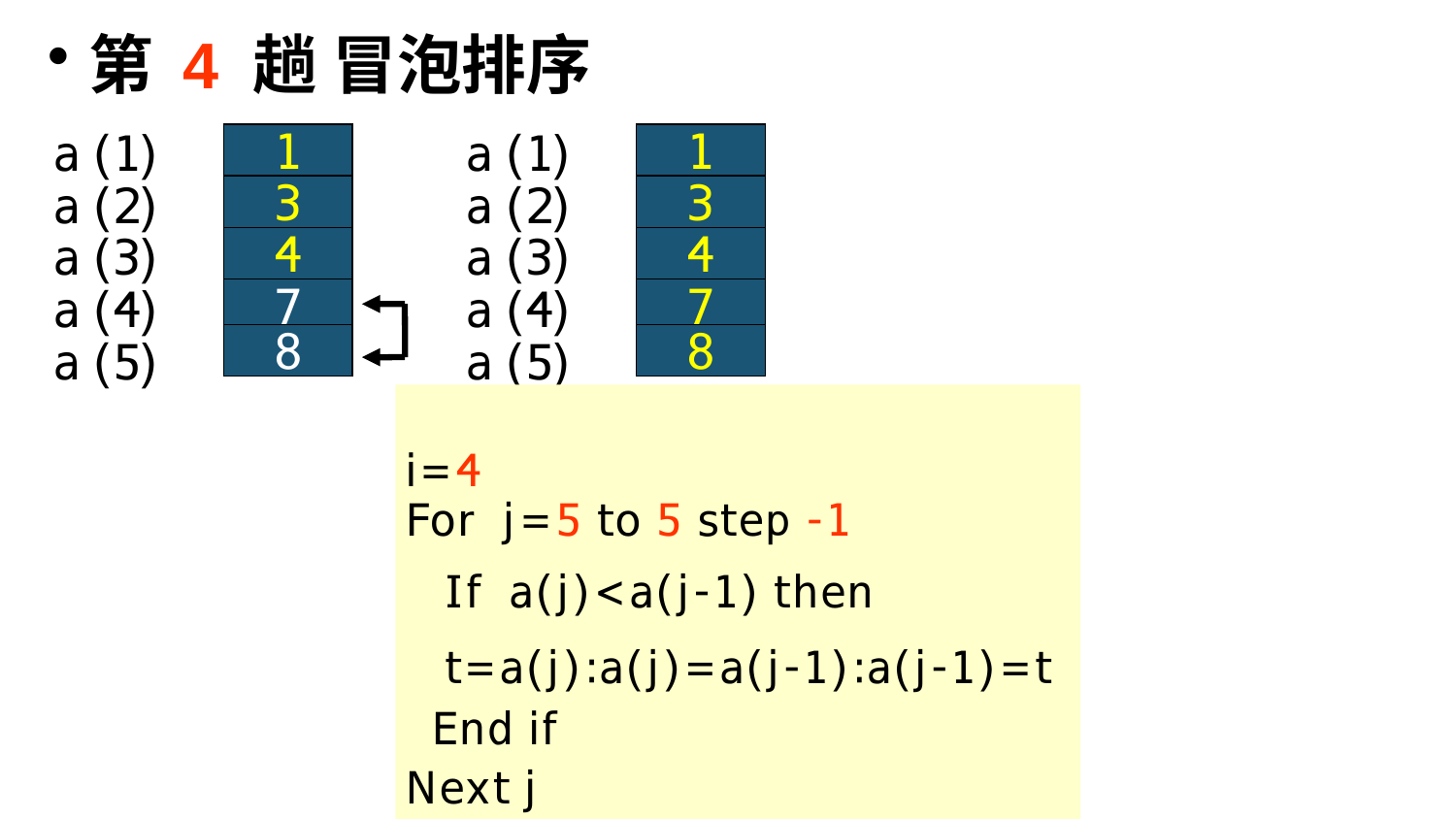

第 4 趟 冒泡排序
a (1)
1
a (2)
3
a (3)
4
a (4)
7
a (5)
8
a (1)
1
a (2)
3
a (3)
4
a (4)
7
a (5)
8

i=4
For  j=5 to 5 step -1
   If  a(j)<a(j-1) then
   t=a(j):a(j)=a(j-1):a(j-1)=t
  End if
Next j